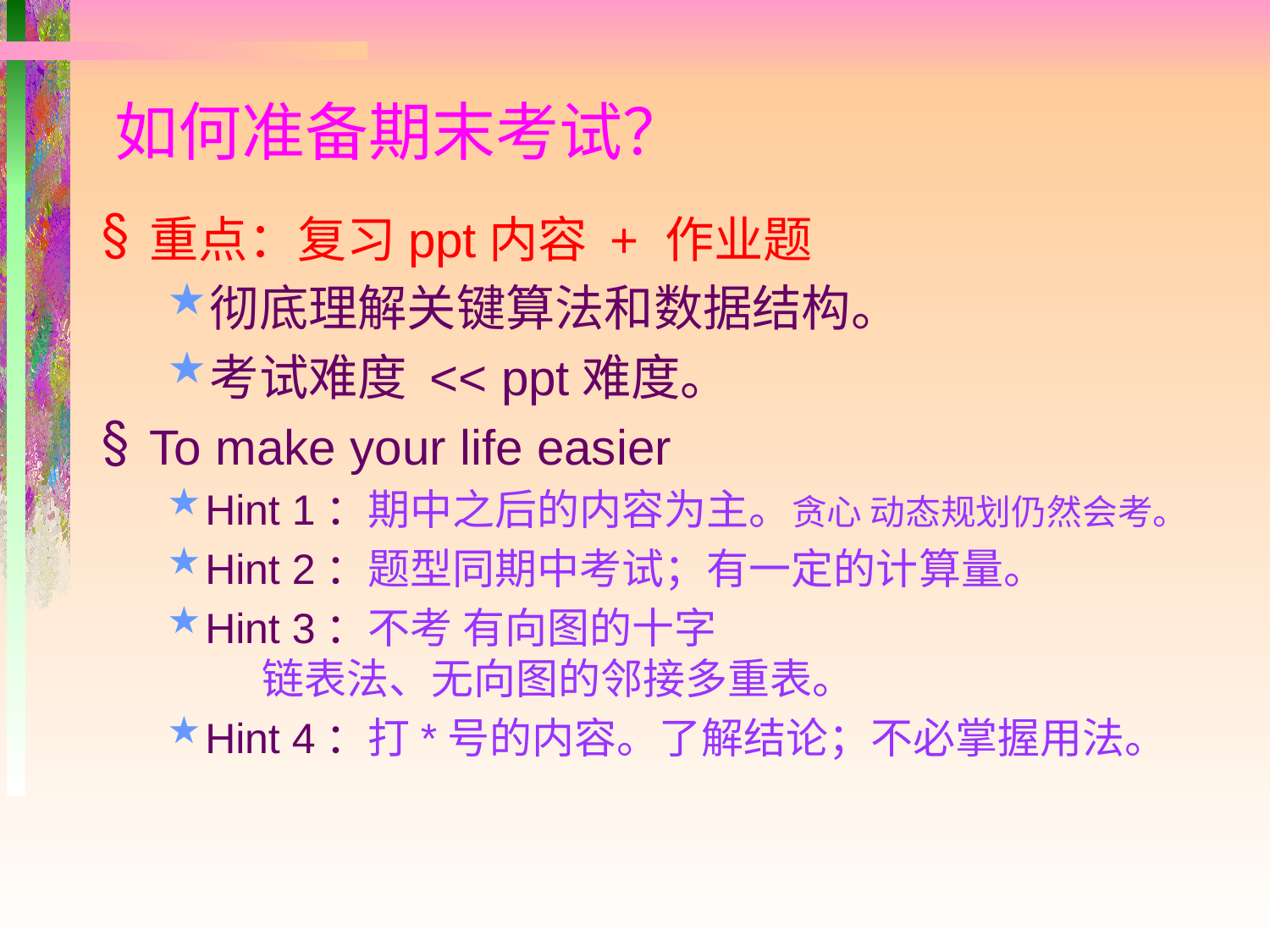

# 如何准备期末考试？
重点：复习ppt内容 + 作业题
彻底理解关键算法和数据结构。
考试难度 << ppt难度。
To make your life easier
Hint 1：期中之后的内容为主。贪心 动态规划仍然会考。
Hint 2：题型同期中考试；有一定的计算量。
Hint 3：不考 有向图的十字
      链表法、无向图的邻接多重表。
Hint 4：打*号的内容。了解结论；不必掌握用法。